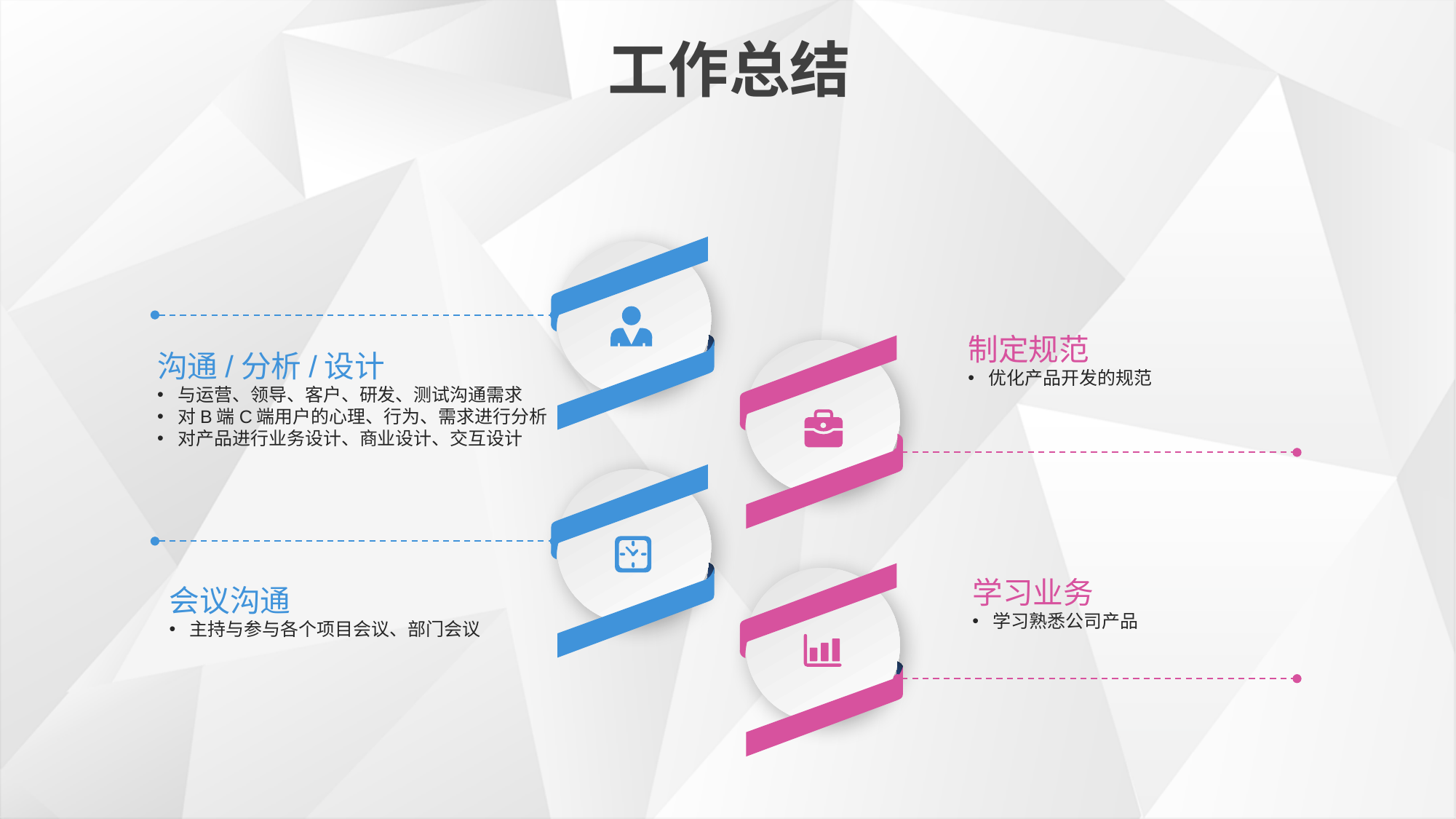

工作总结

制定规范
优化产品开发的规范

沟通/分析/设计
与运营、领导、客户、研发、测试沟通需求
对B端C端用户的心理、行为、需求进行分析
对产品进行业务设计、商业设计、交互设计

学习业务
学习熟悉公司产品
会议沟通
主持与参与各个项目会议、部门会议